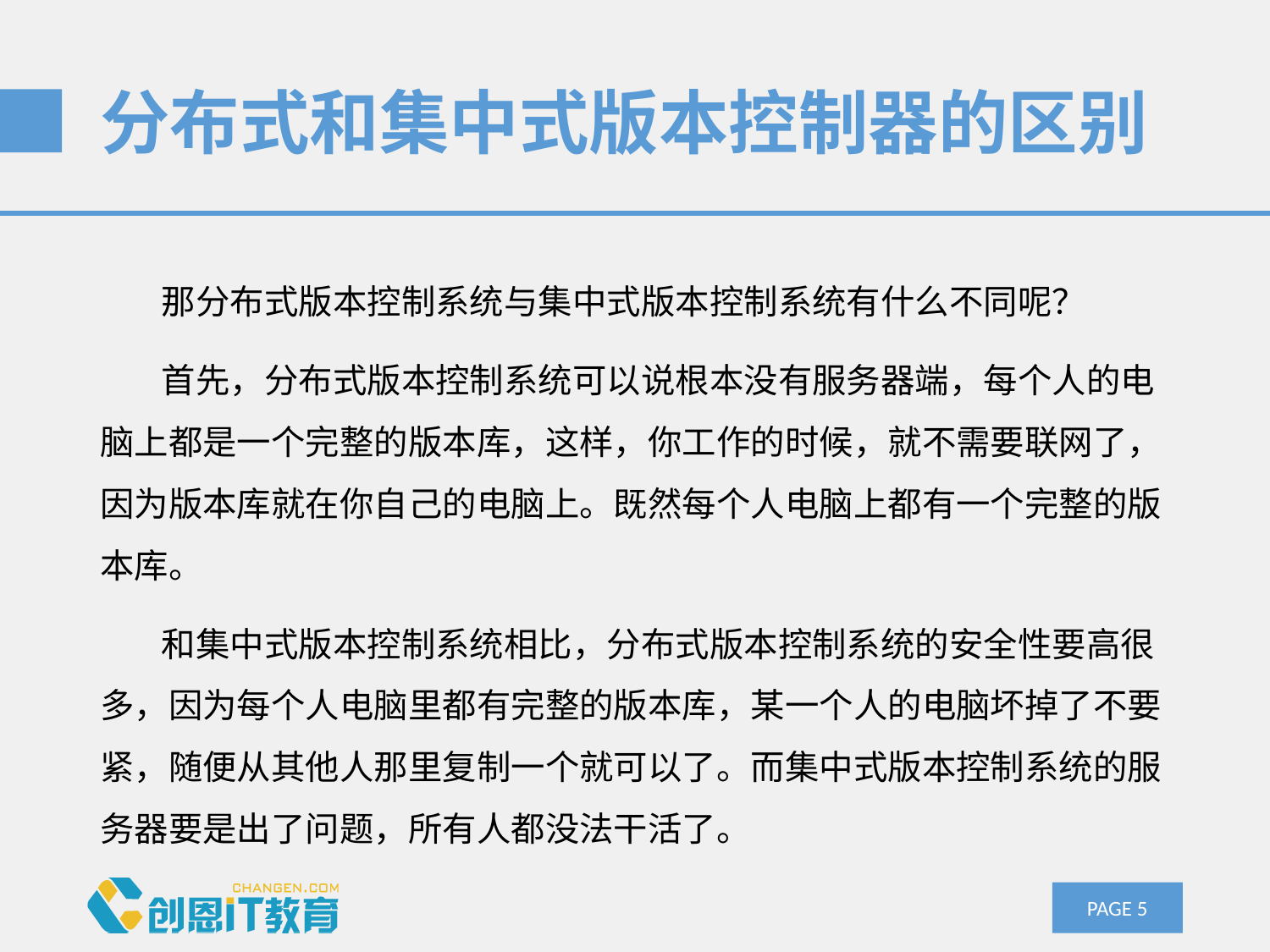

# 分布式和集中式版本控制器的区别
那分布式版本控制系统与集中式版本控制系统有什么不同呢？
首先，分布式版本控制系统可以说根本没有服务器端，每个人的电脑上都是一个完整的版本库，这样，你工作的时候，就不需要联网了，因为版本库就在你自己的电脑上。既然每个人电脑上都有一个完整的版本库。
和集中式版本控制系统相比，分布式版本控制系统的安全性要高很多，因为每个人电脑里都有完整的版本库，某一个人的电脑坏掉了不要紧，随便从其他人那里复制一个就可以了。而集中式版本控制系统的服务器要是出了问题，所有人都没法干活了。
PAGE 5